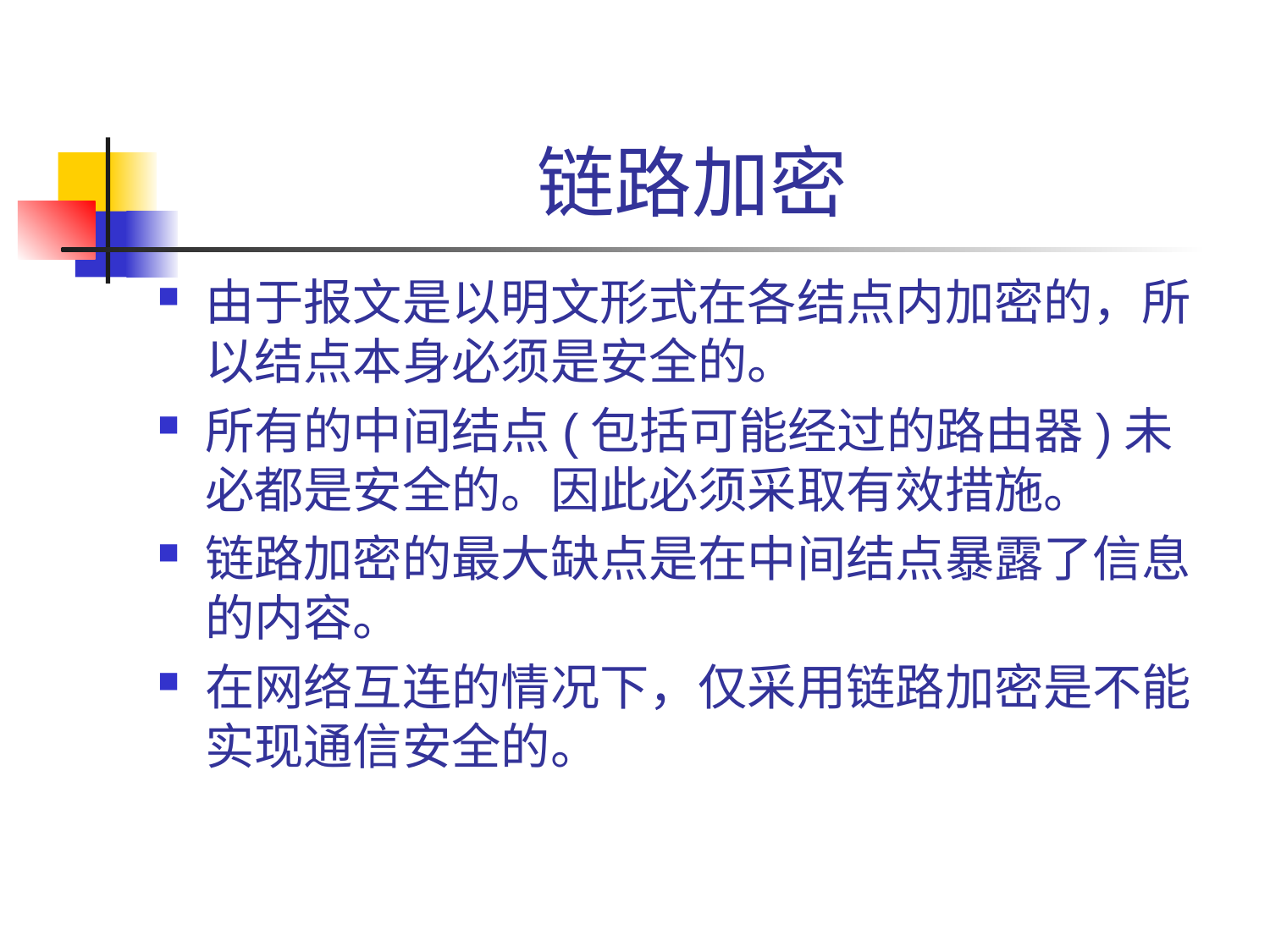

# 链路加密
由于报文是以明文形式在各结点内加密的，所以结点本身必须是安全的。
所有的中间结点(包括可能经过的路由器)未必都是安全的。因此必须采取有效措施。
链路加密的最大缺点是在中间结点暴露了信息的内容。
在网络互连的情况下，仅采用链路加密是不能实现通信安全的。